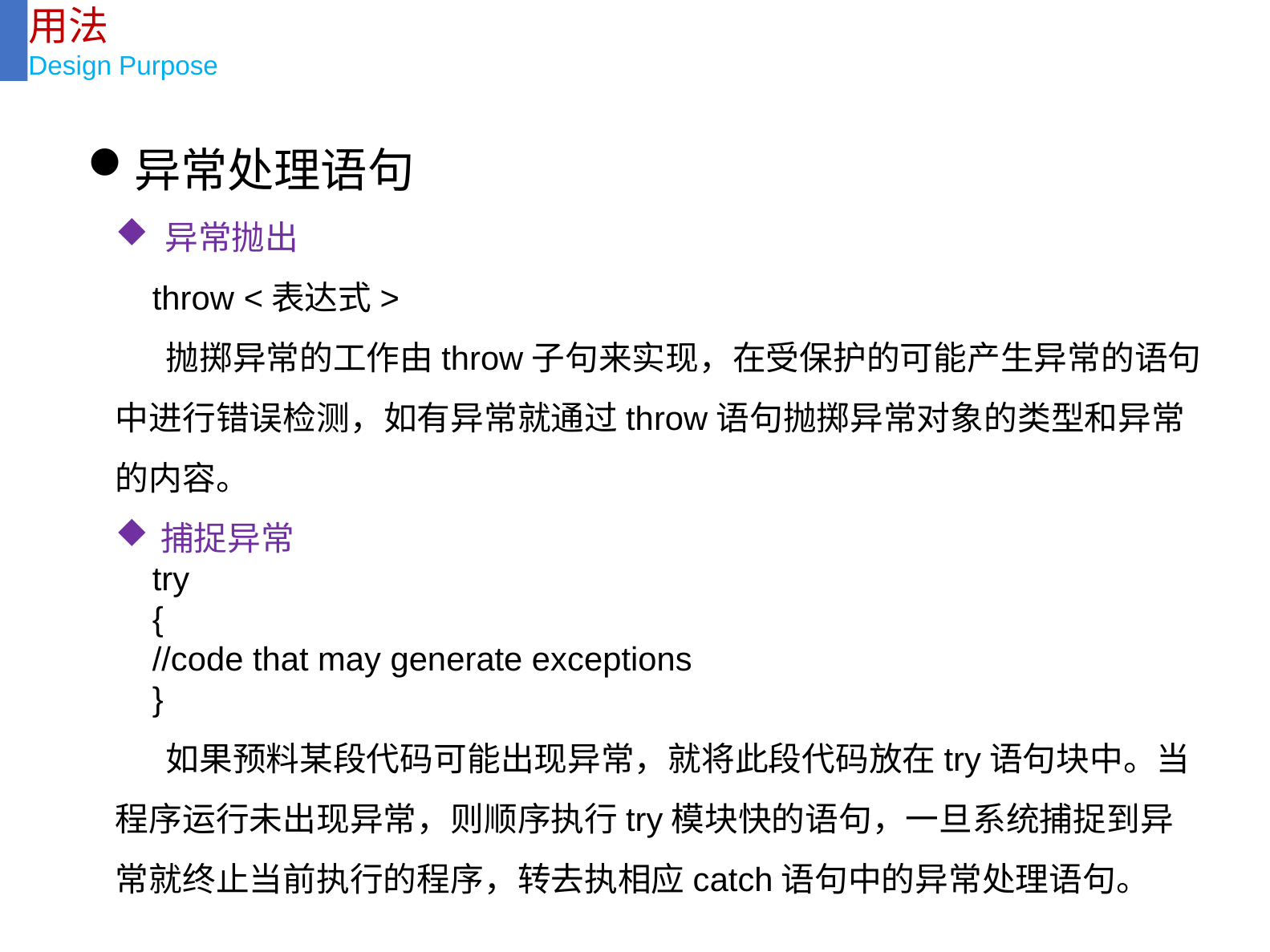

用法
Design Purpose

异常处理语句
 异常抛出
    throw <表达式>
抛掷异常的工作由throw子句来实现，在受保护的可能产生异常的语句中进行错误检测，如有异常就通过throw语句抛掷异常对象的类型和异常的内容。
捕捉异常
    try
    {
    //code that may generate exceptions
    }
如果预料某段代码可能出现异常，就将此段代码放在try语句块中。当程序运行未出现异常，则顺序执行try模块快的语句，一旦系统捕捉到异常就终止当前执行的程序，转去执相应catch语句中的异常处理语句。
点击替换文字内容
点击请替换文字内容
点击请替换文字内容